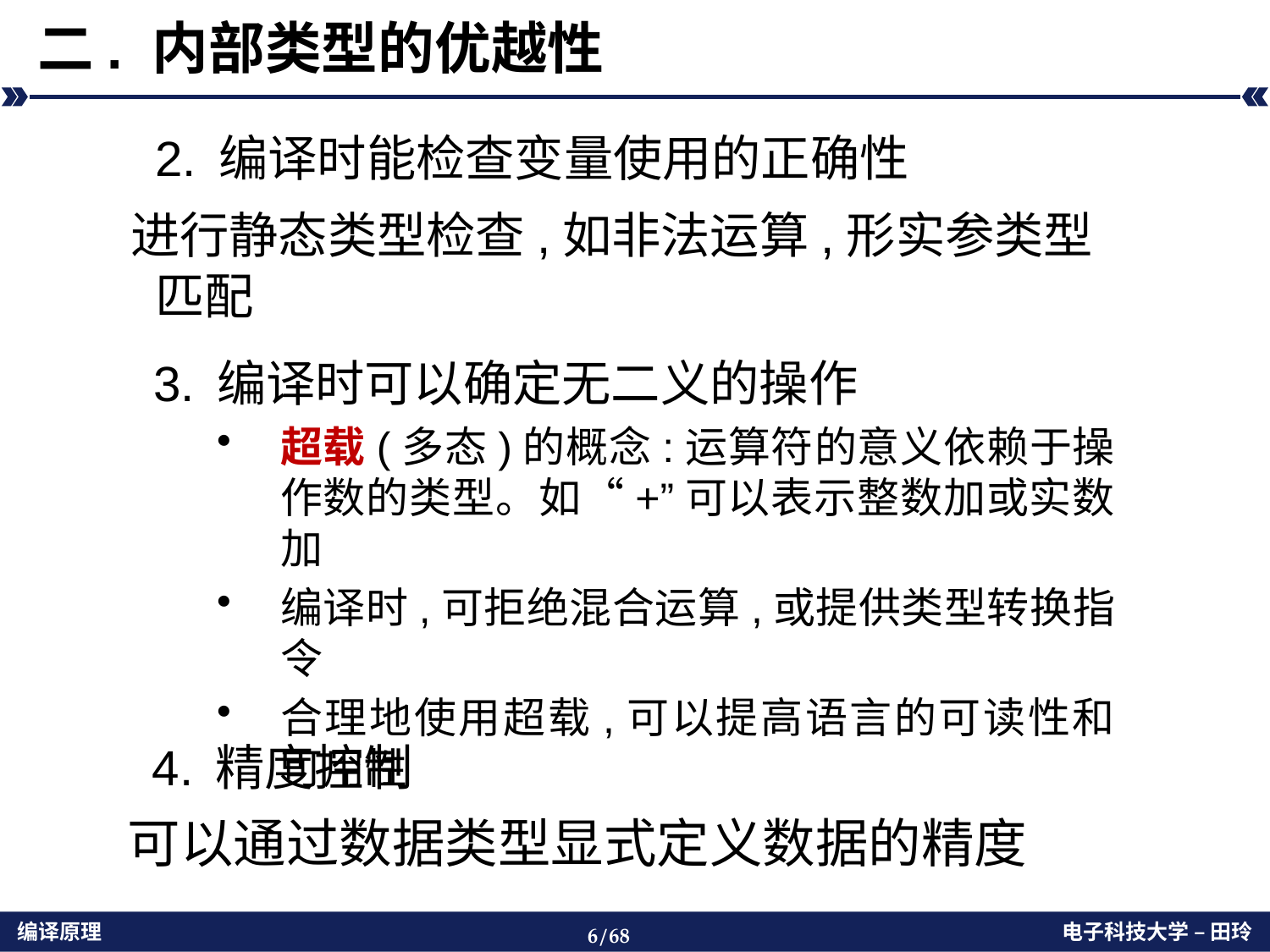

# 二. 内部类型的优越性
编译时能检查变量使用的正确性
  进行静态类型检查,如非法运算,形实参类型匹配
编译时可以确定无二义的操作
超载(多态)的概念:运算符的意义依赖于操作数的类型。如“+”可以表示整数加或实数加
编译时,可拒绝混合运算,或提供类型转换指令
合理地使用超载,可以提高语言的可读性和可用性
精度控制
  可以通过数据类型显式定义数据的精度